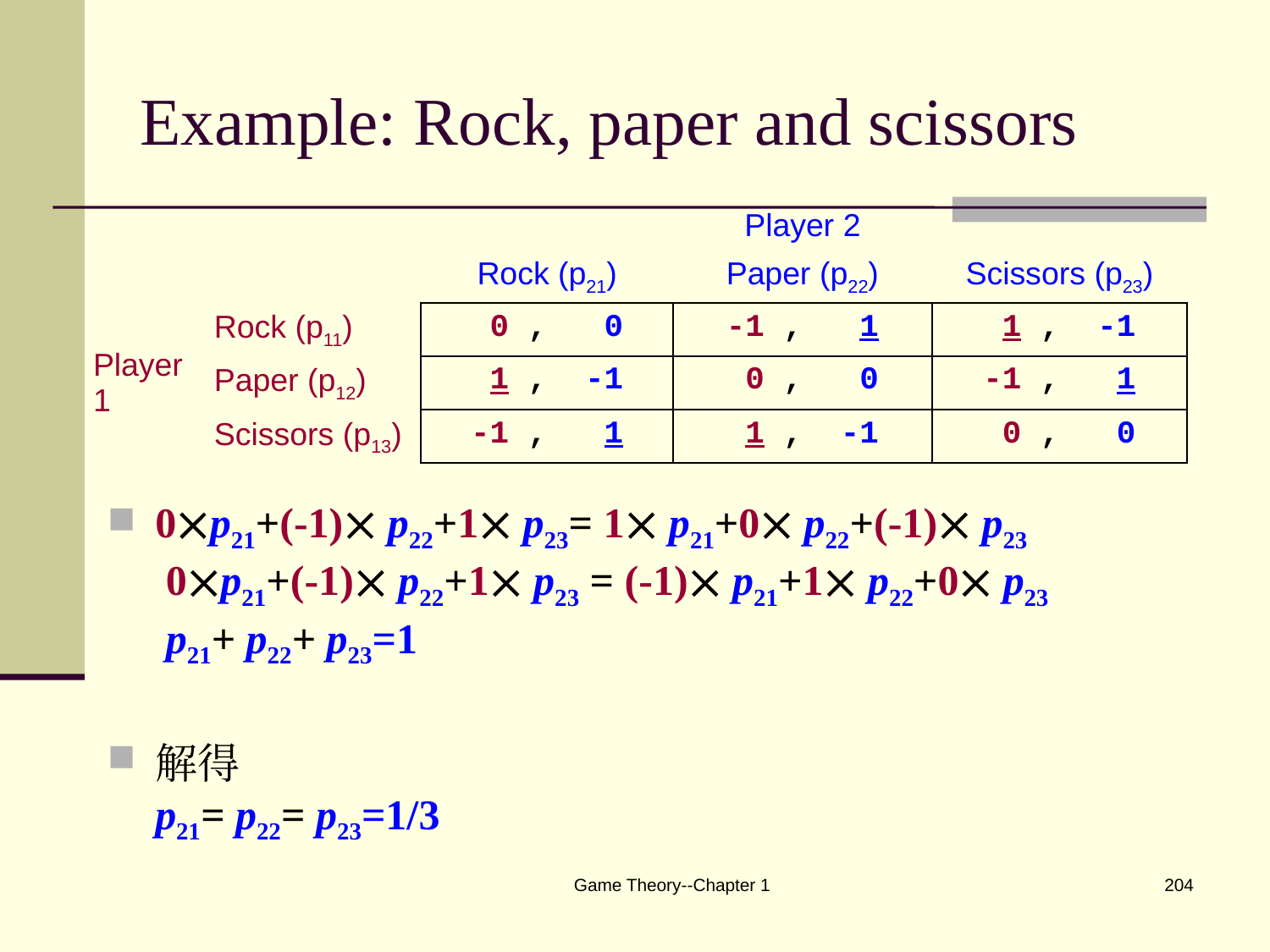

# Example: Rock, paper and scissors
|  |  |  | Player 2 |  |
| --- | --- | --- | --- | --- |
|  |  | Rock (p21) | Paper (p22) | Scissors (p23) |
| Player 1 | Rock (p11) | 0 , 0 | -1 , 1 | 1 , -1 |
|  | Paper (p12) | 1 , -1 | 0 , 0 | -1 , 1 |
|  | Scissors (p13) | -1 , 1 | 1 , -1 | 0 , 0 |
0×p21+(-1)× p22+1× p23= 1× p21+0× p22+(-1)× p23
 0×p21+(-1)× p22+1× p23 = (-1)× p21+1× p22+0× p23
 p21+ p22+ p23=1

解得
p21= p22= p23=1/3
Game Theory--Chapter 1
204